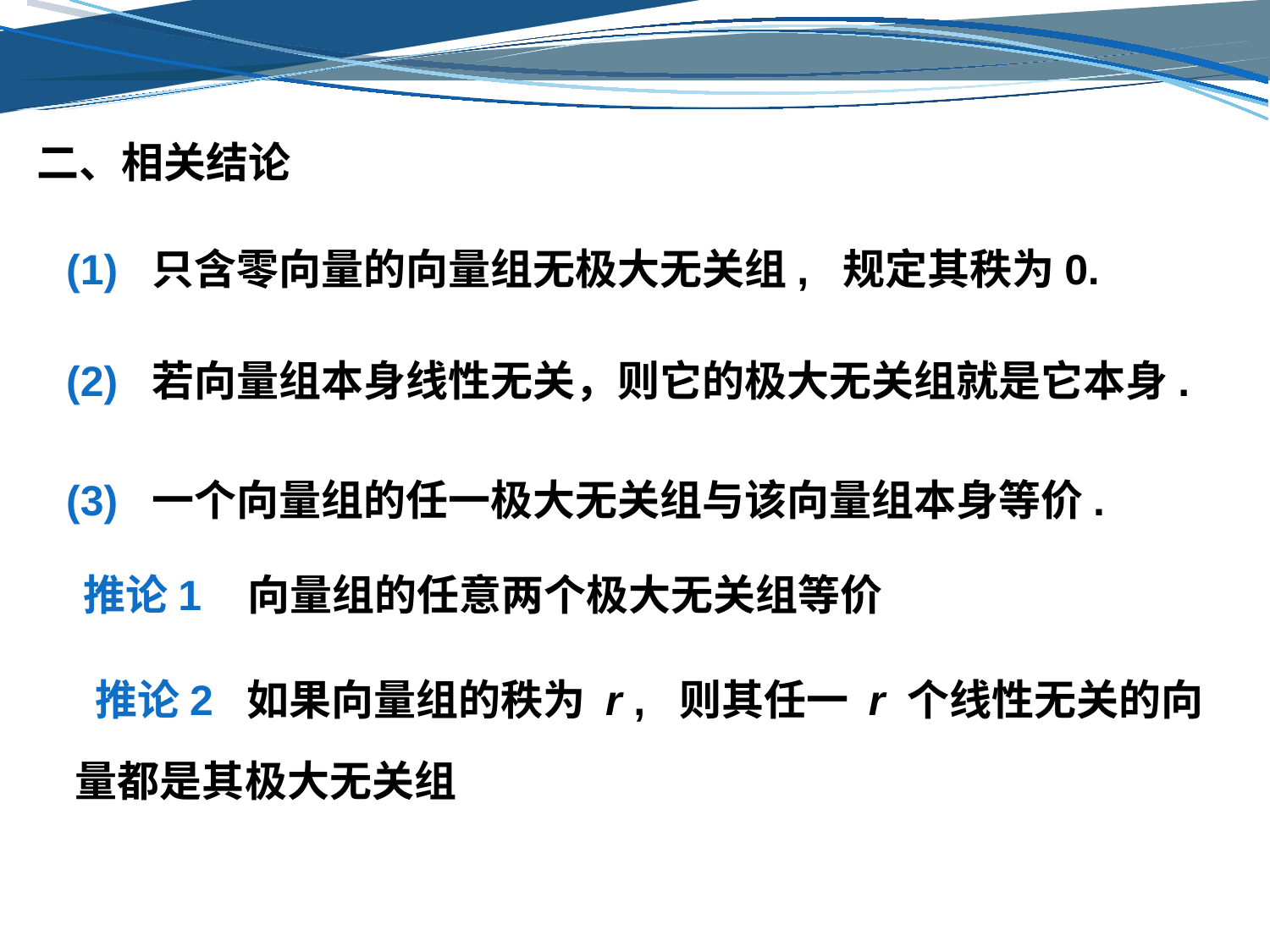

二、相关结论
(1)  只含零向量的向量组无极大无关组,  规定其秩为0.
(2)  若向量组本身线性无关，则它的极大无关组就是它本身.
(3)  一个向量组的任一极大无关组与该向量组本身等价.
推论1   向量组的任意两个极大无关组等价
 推论2  如果向量组的秩为 r ,  则其任一 r 个线性无关的向量都是其极大无关组